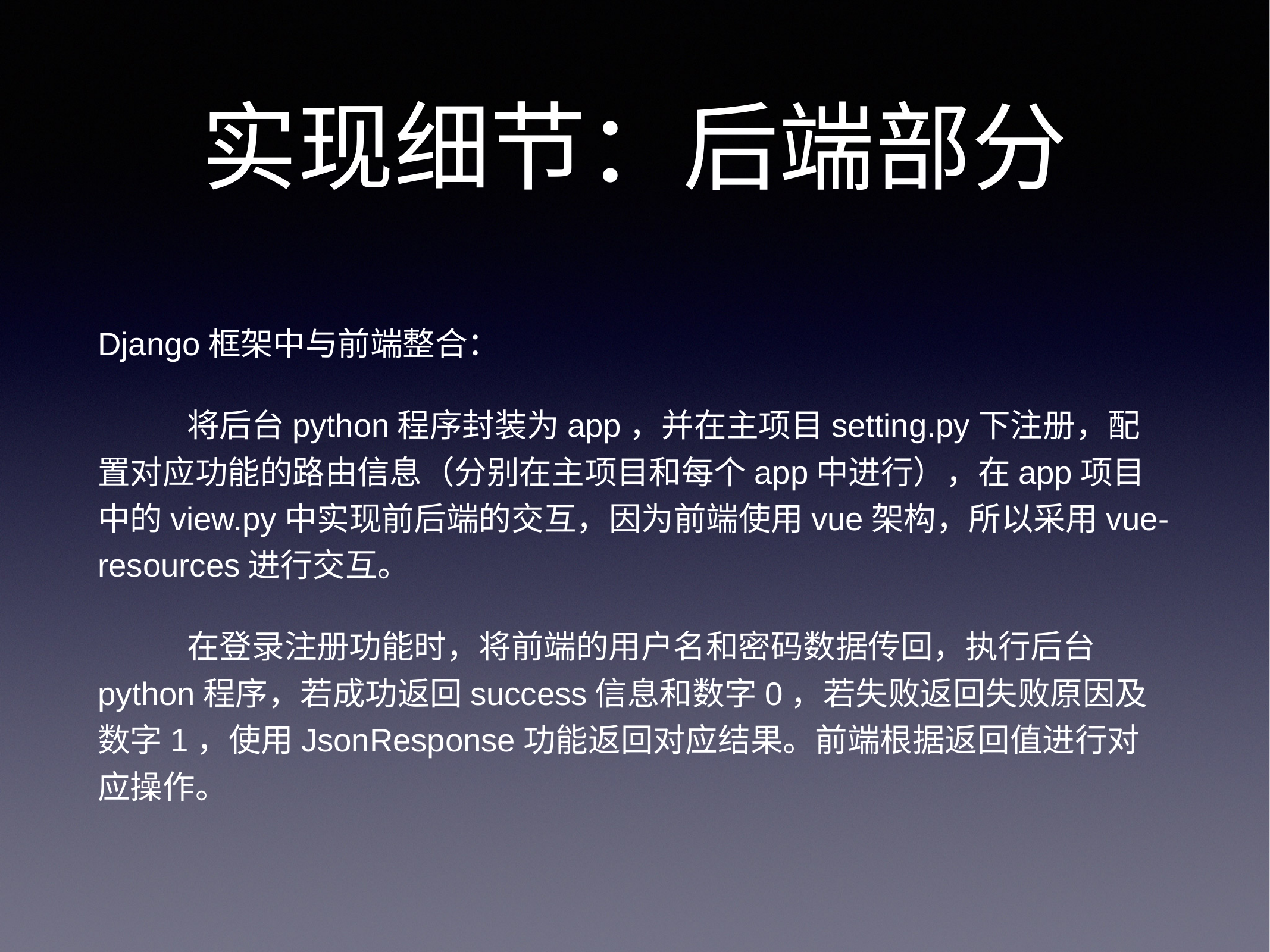

# 实现细节：后端部分
Django框架中与前端整合：
	将后台python程序封装为app，并在主项目setting.py下注册，配置对应功能的路由信息（分别在主项目和每个app中进行），在app项目中的view.py中实现前后端的交互，因为前端使用vue架构，所以采用vue-resources进行交互。
	在登录注册功能时，将前端的用户名和密码数据传回，执行后台python程序，若成功返回success信息和数字0，若失败返回失败原因及数字1，使用JsonResponse功能返回对应结果。前端根据返回值进行对应操作。